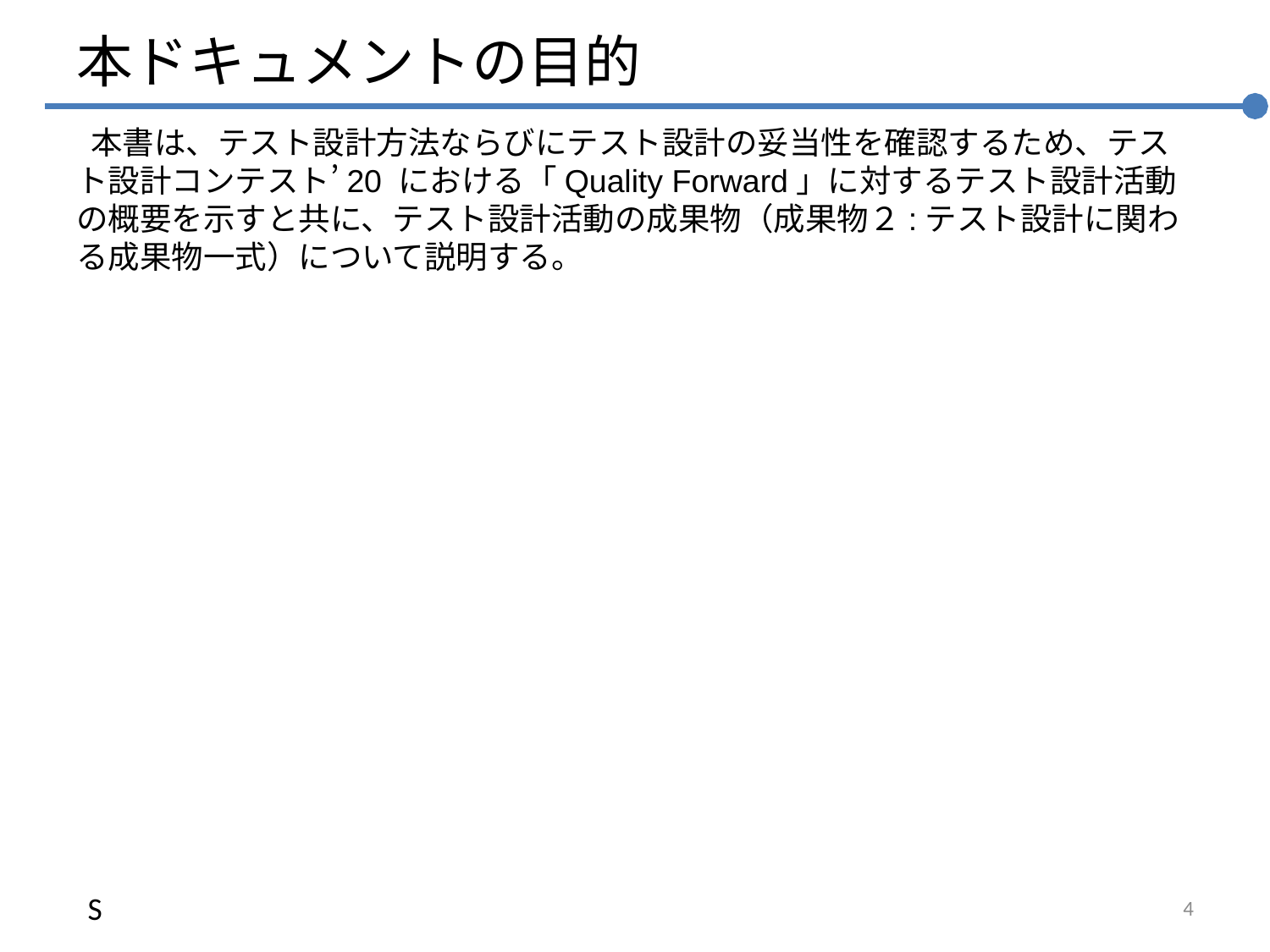

# 本ドキュメントの目的
 本書は、テスト設計方法ならびにテスト設計の妥当性を確認するため、テスト設計コンテスト’20 における「Quality Forward」に対するテスト設計活動の概要を示すと共に、テスト設計活動の成果物（成果物２:テスト設計に関わる成果物一式）について説明する。
S
4